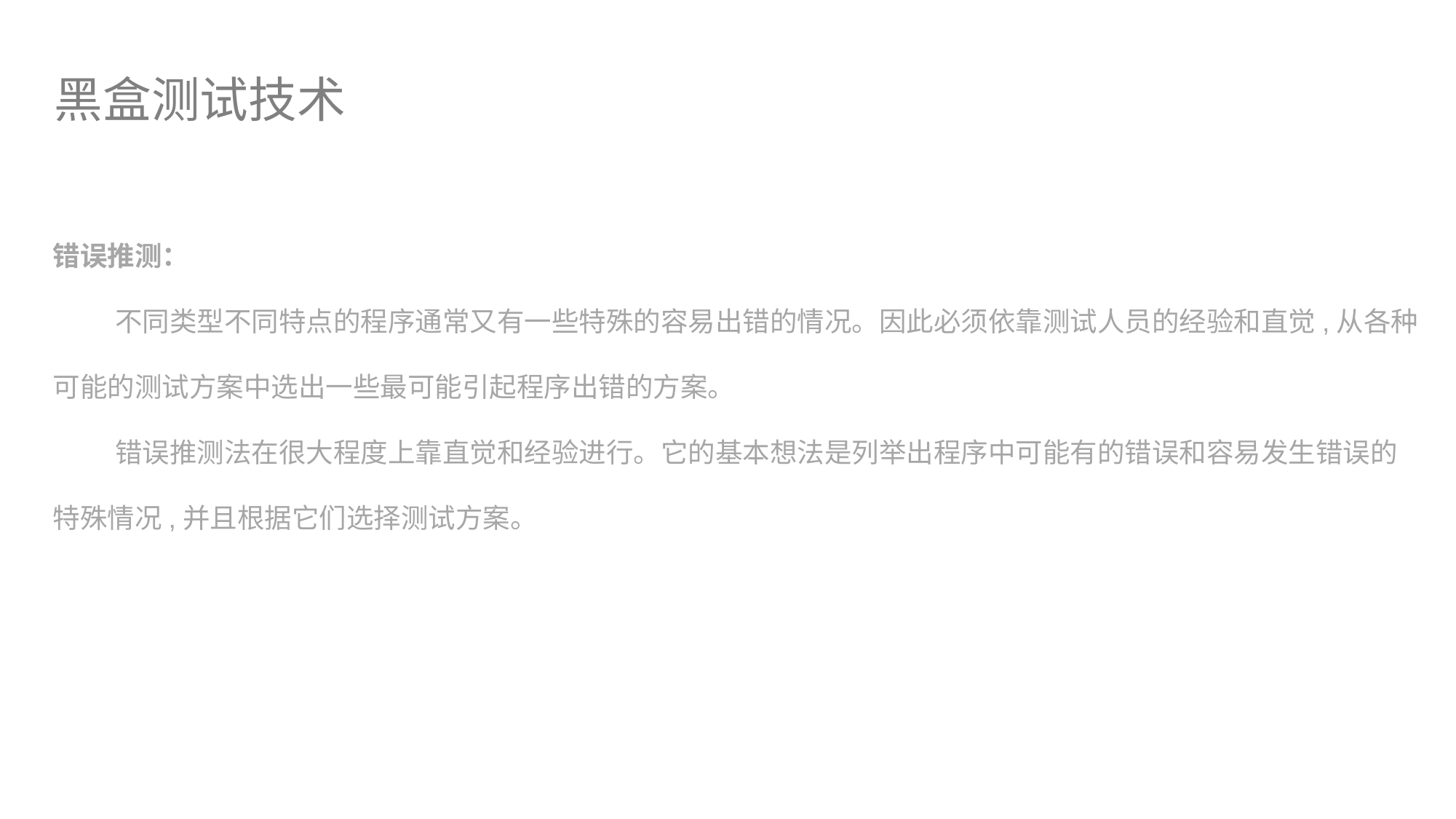

黑盒测试技术
错误推测：
         不同类型不同特点的程序通常又有一些特殊的容易出错的情况。因此必须依靠测试人员的经验和直觉,从各种可能的测试方案中选出一些最可能引起程序出错的方案。
         错误推测法在很大程度上靠直觉和经验进行。它的基本想法是列举出程序中可能有的错误和容易发生错误的特殊情况,并且根据它们选择测试方案。